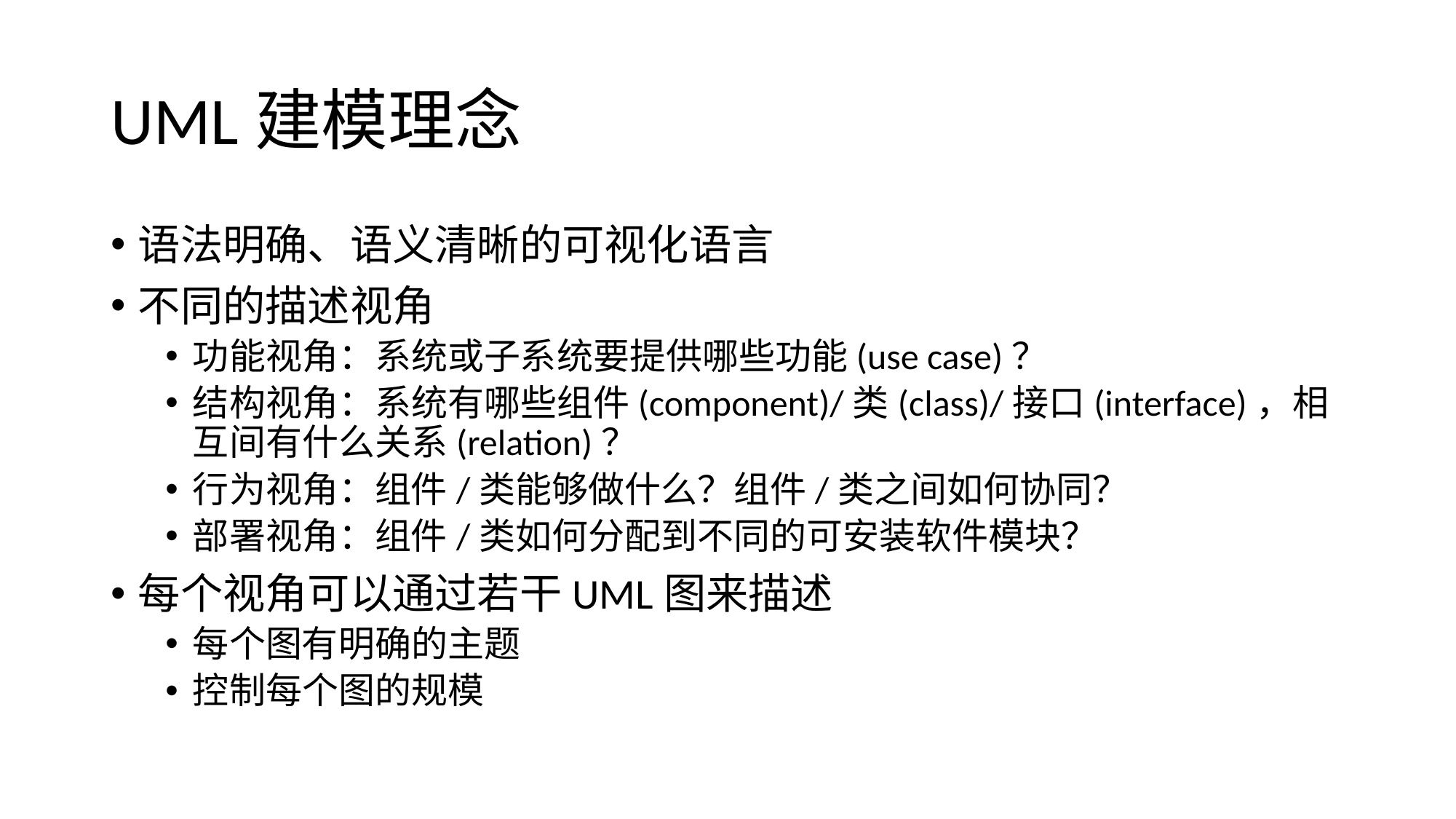

# UML建模理念
语法明确、语义清晰的可视化语言
不同的描述视角
功能视角：系统或子系统要提供哪些功能(use case)？
结构视角：系统有哪些组件(component)/类(class)/接口(interface)，相互间有什么关系(relation)？
行为视角：组件/类能够做什么？组件/类之间如何协同？
部署视角：组件/类如何分配到不同的可安装软件模块？
每个视角可以通过若干UML图来描述
每个图有明确的主题
控制每个图的规模
15